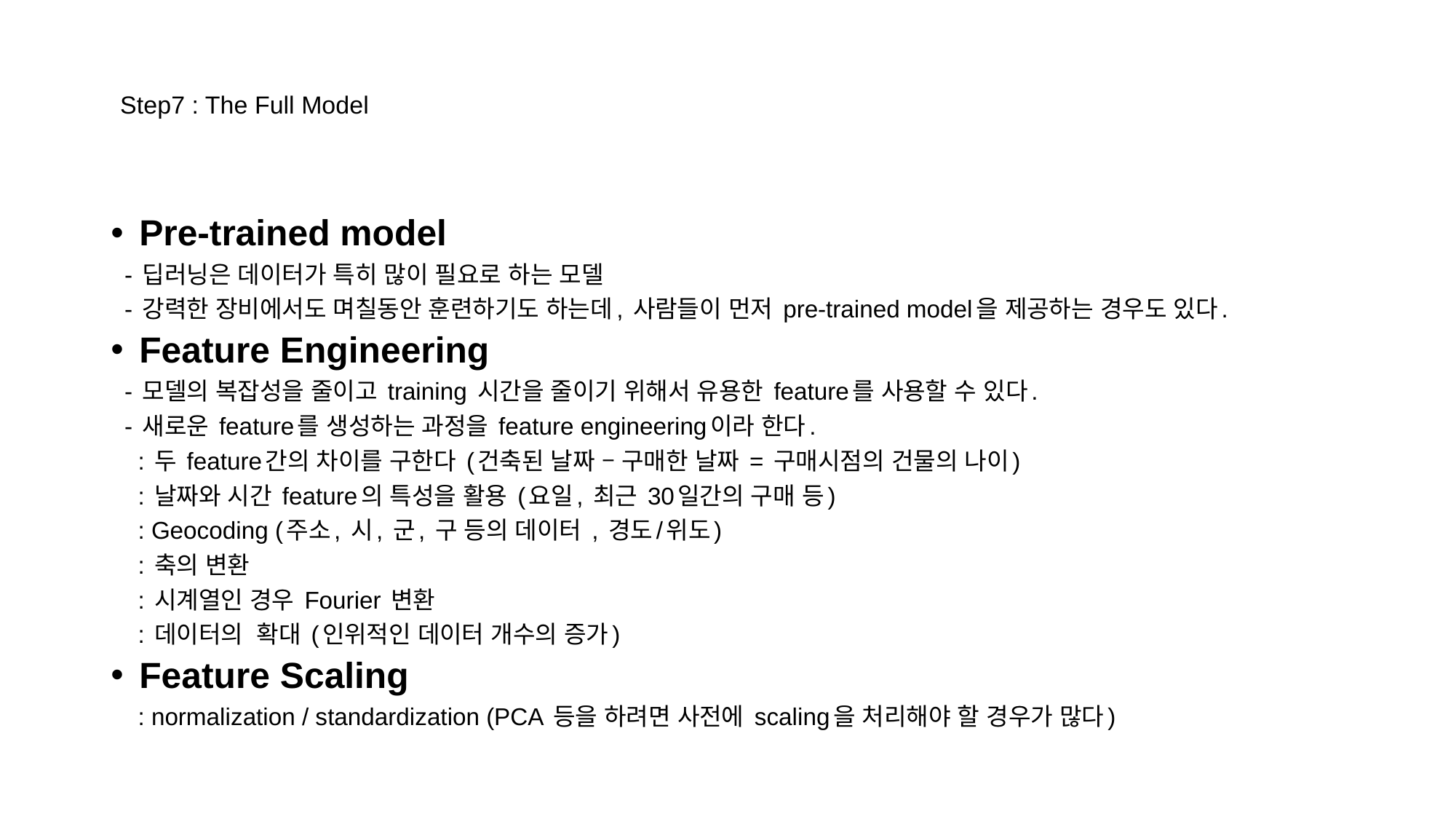

# Step7 : The Full Model
Pre-trained model
  - 딥러닝은 데이터가 특히 많이 필요로 하는 모델
  - 강력한 장비에서도 며칠동안 훈련하기도 하는데, 사람들이 먼저 pre-trained model을 제공하는 경우도 있다.
Feature Engineering
  - 모델의 복잡성을 줄이고 training 시간을 줄이기 위해서 유용한 feature를 사용할 수 있다.
  - 새로운 feature를 생성하는 과정을 feature engineering이라 한다.
    : 두 feature간의 차이를 구한다 (건축된 날짜 – 구매한 날짜 = 구매시점의 건물의 나이)
    : 날짜와 시간 feature의 특성을 활용 (요일, 최근 30일간의 구매 등)
    : Geocoding (주소, 시, 군, 구 등의 데이터 , 경도/위도)
    : 축의 변환
    : 시계열인 경우 Fourier 변환
    : 데이터의  확대 (인위적인 데이터 개수의 증가)
Feature Scaling
    : normalization / standardization (PCA 등을 하려면 사전에 scaling을 처리해야 할 경우가 많다)